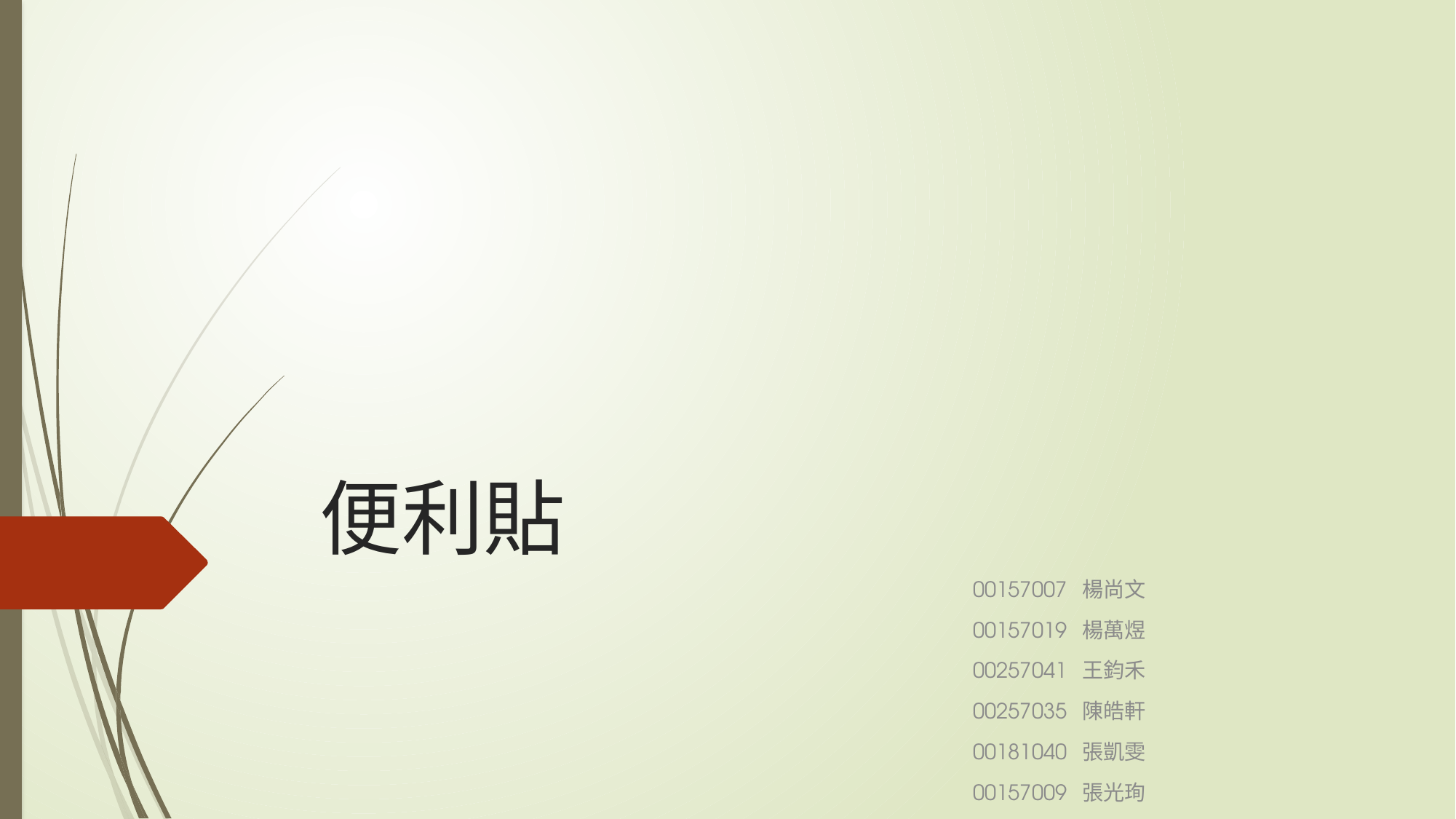

# 便利貼
00157007	楊尚文
00157019	楊萬煜
00257041	王鈞禾
00257035	陳皓軒
00181040	張凱雯
00157009	張光珣